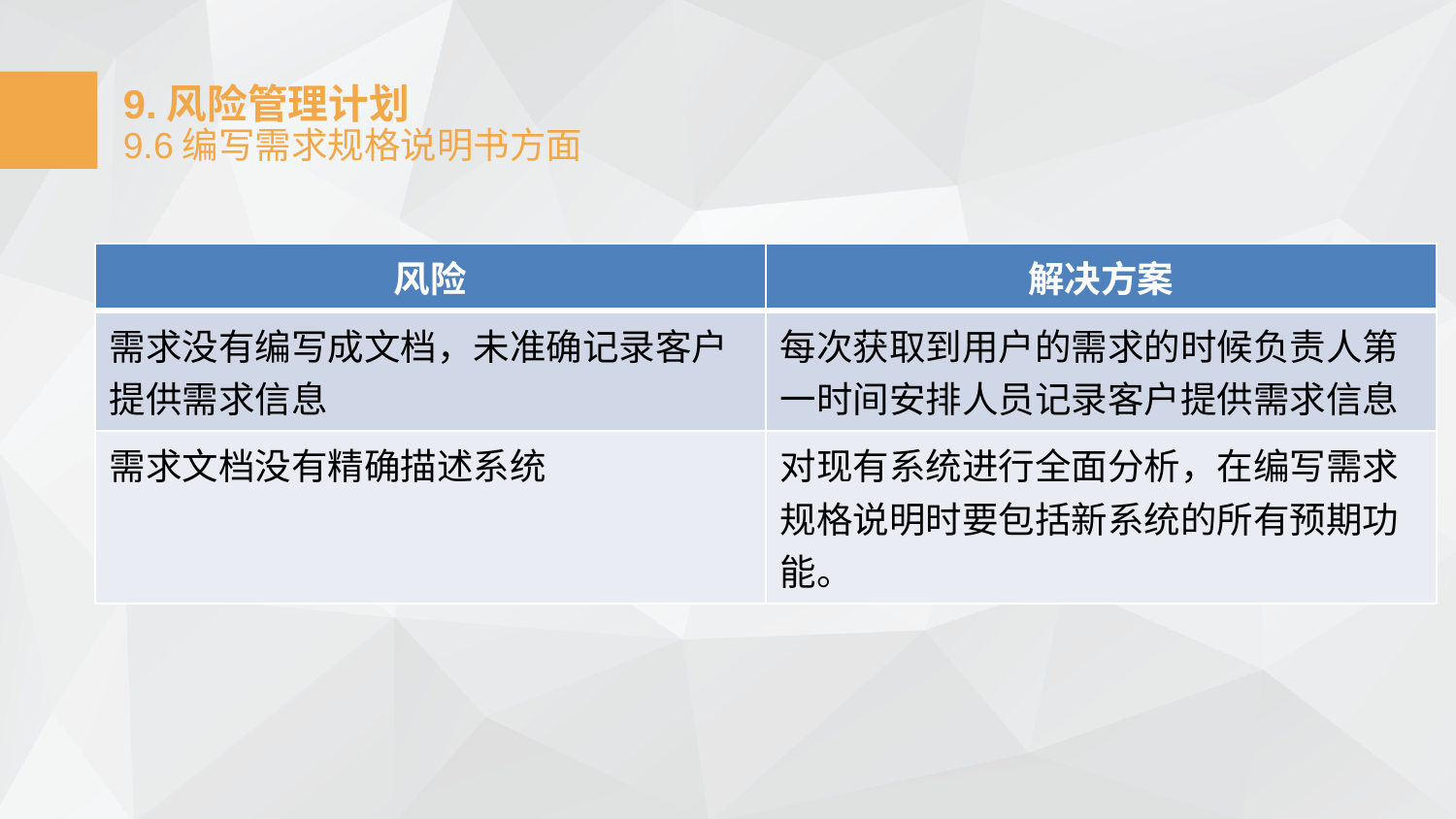

9.风险管理计划
9.6编写需求规格说明书方面
| 风险 | 解决方案 |
| --- | --- |
| 需求没有编写成文档，未准确记录客户提供需求信息 | 每次获取到用户的需求的时候负责人第一时间安排人员记录客户提供需求信息 |
| 需求文档没有精确描述系统 | 对现有系统进行全面分析，在编写需求规格说明时要包括新系统的所有预期功能。 |